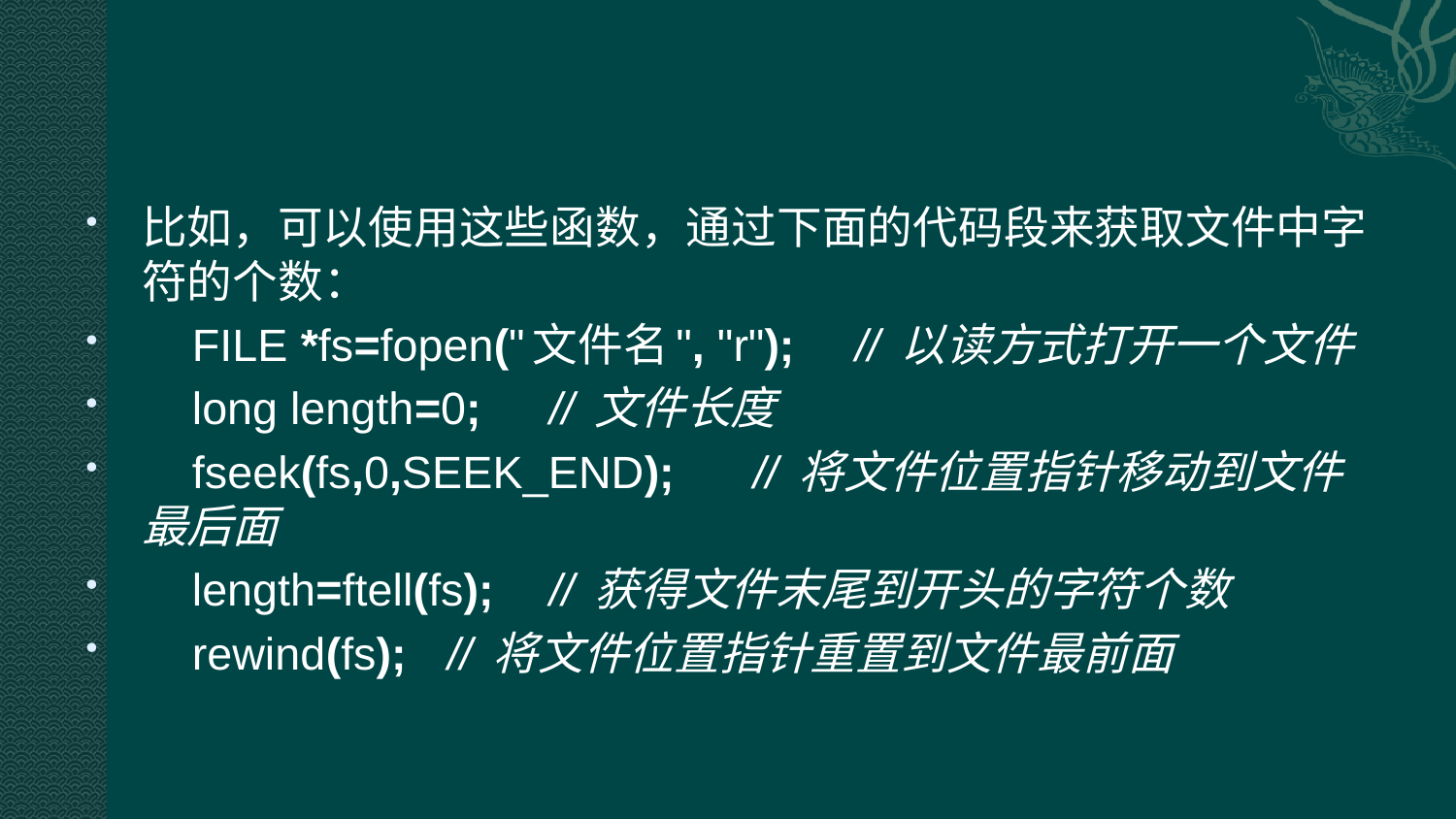

#
比如，可以使用这些函数，通过下面的代码段来获取文件中字符的个数：
    FILE *fs=fopen("文件名", "r");	// 以读方式打开一个文件
    long length=0;					// 文件长度
    fseek(fs,0,SEEK_END);			// 将文件位置指针移动到文件最后面
    length=ftell(fs);				// 获得文件末尾到开头的字符个数
    rewind(fs);						// 将文件位置指针重置到文件最前面